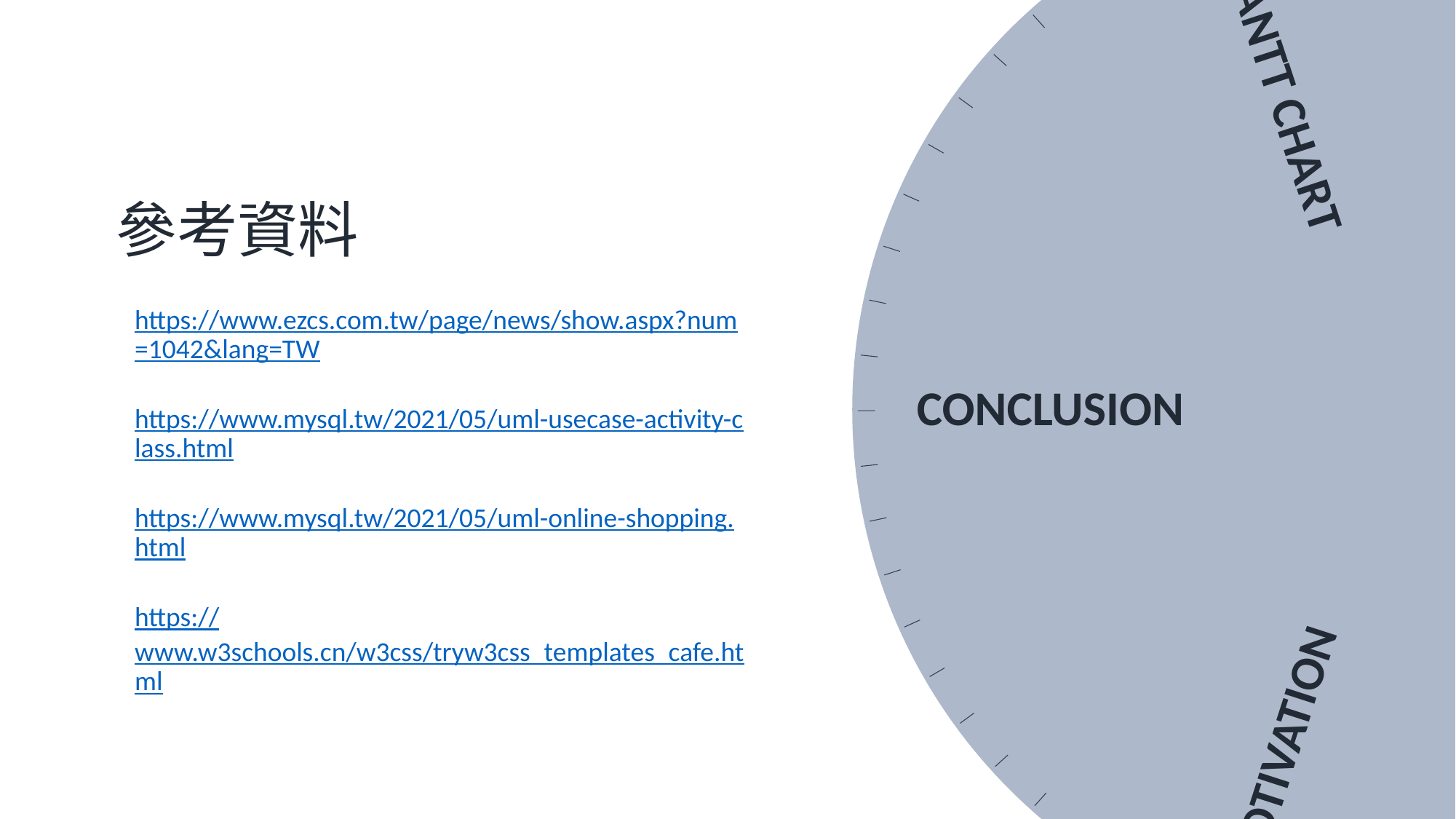

結論及未來展望
我們的整合型點餐系統可以讓學生節省大量的等待時間，提供更方便的使用體驗。同時，系統還可以讓店家有更充分的時間來製作餐點，提高經營效率和服務質量。這樣的系統可以為學生們和店家帶來雙重好處，是一種值得推廣的全新生活方式。我們相信，這樣的系統將會在學生們的生活中扮演著非常重要的角色。
未來發展將會增加功能中的套餐選擇、取餐提醒、提供訂單狀態查詢功能、時間內可以取消及會員等。

MOTIVATION
ORDERFOOD
PROCESS
GANTT CHART
CONCLUSION
參考資料
https://www.ezcs.com.tw/page/news/show.aspx?num=1042&lang=TW

https://www.mysql.tw/2021/05/uml-usecase-activity-class.html

https://www.mysql.tw/2021/05/uml-online-shopping.html

https://www.w3schools.cn/w3css/tryw3css_templates_cafe.html

謝謝各位評審老師